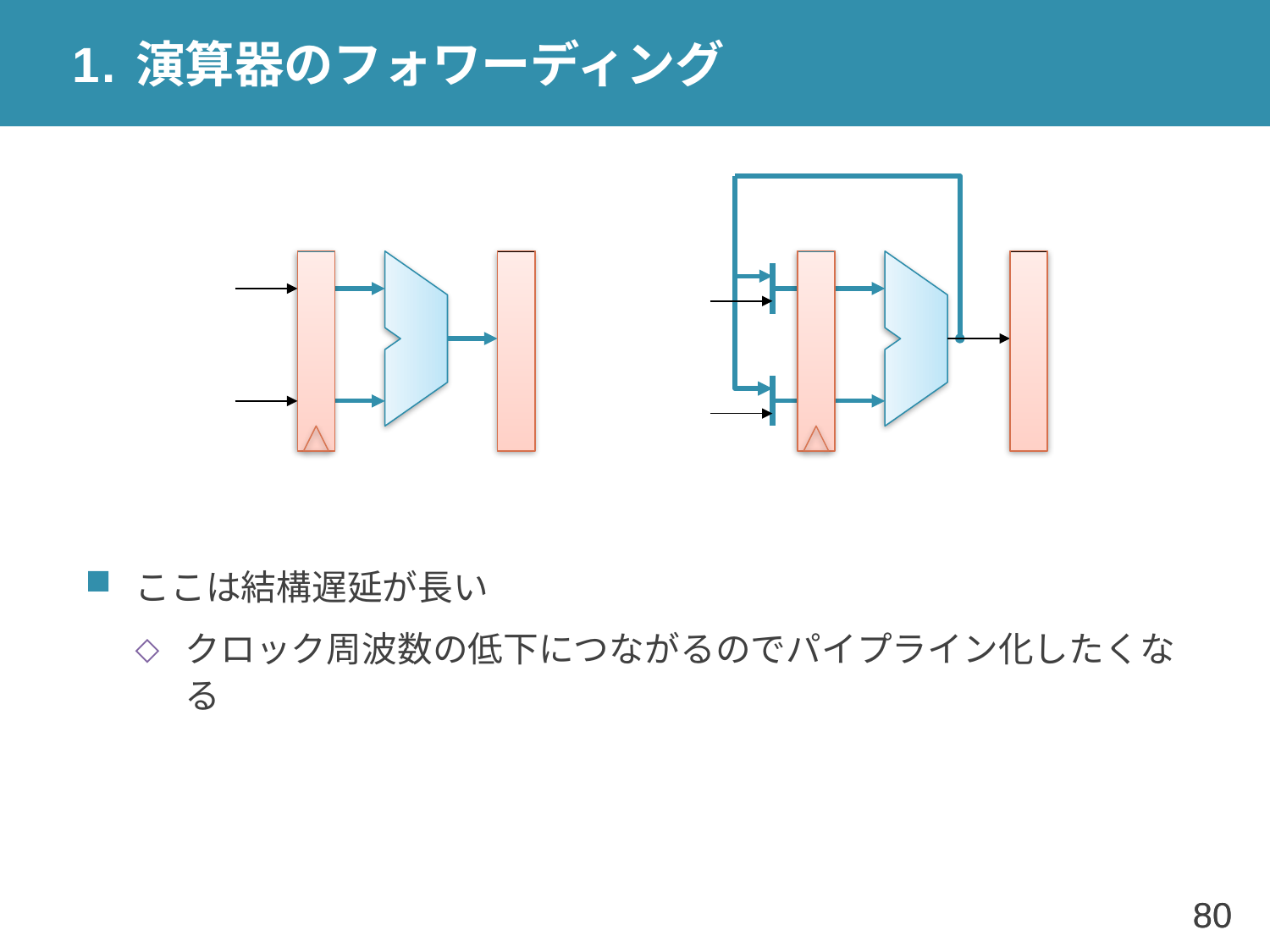

# 演算器のフォワーディング

ここは結構遅延が長い
クロック周波数の低下につながるのでパイプライン化したくなる